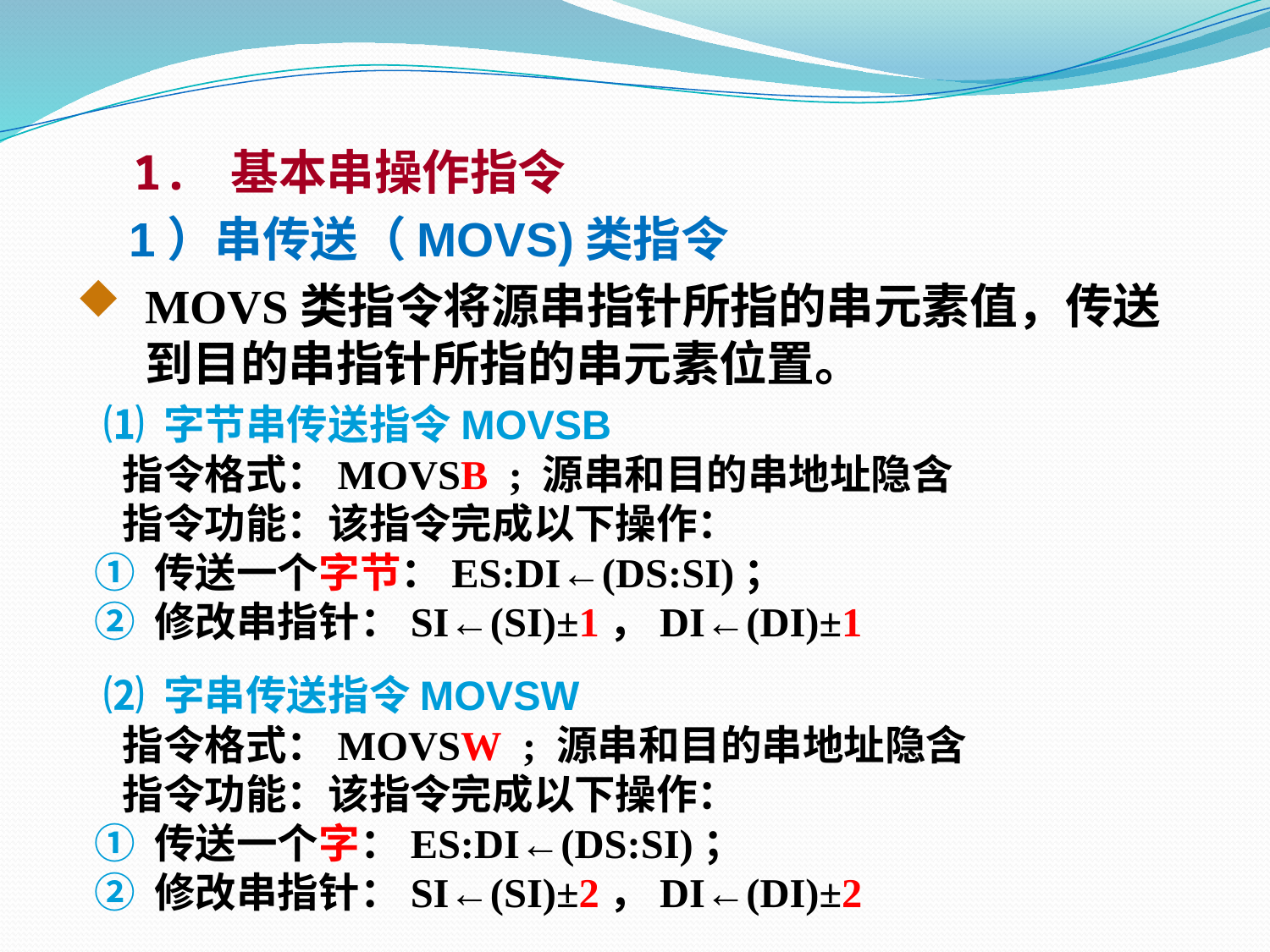

1. 基本串操作指令
    1）串传送（MOVS)类指令
MOVS类指令将源串指针所指的串元素值，传送到目的串指针所指的串元素位置。
   ⑴ 字节串传送指令MOVSB
    指令格式：MOVSB  ; 源串和目的串地址隐含
    指令功能：该指令完成以下操作：
  ① 传送一个字节：ES:DI←(DS:SI)；
  ② 修改串指针：SI←(SI)±1，DI←(DI)±1

   ⑵ 字串传送指令MOVSW
    指令格式：MOVSW  ; 源串和目的串地址隐含
    指令功能：该指令完成以下操作：
  ① 传送一个字：ES:DI←(DS:SI)；
  ② 修改串指针：SI←(SI)±2，DI←(DI)±2